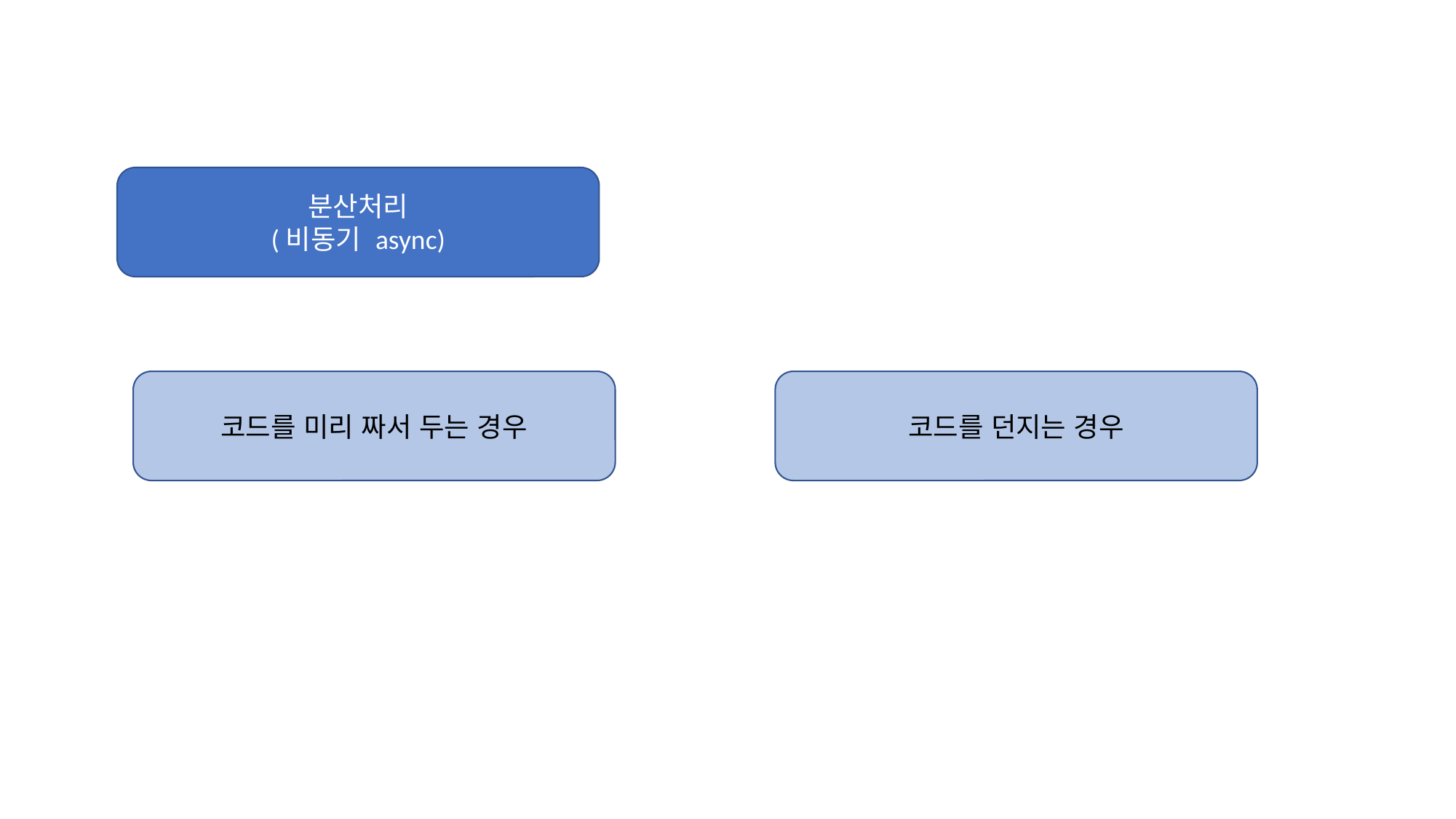

분산처리
(비동기 async)
코드를 미리 짜서 두는 경우
코드를 던지는 경우